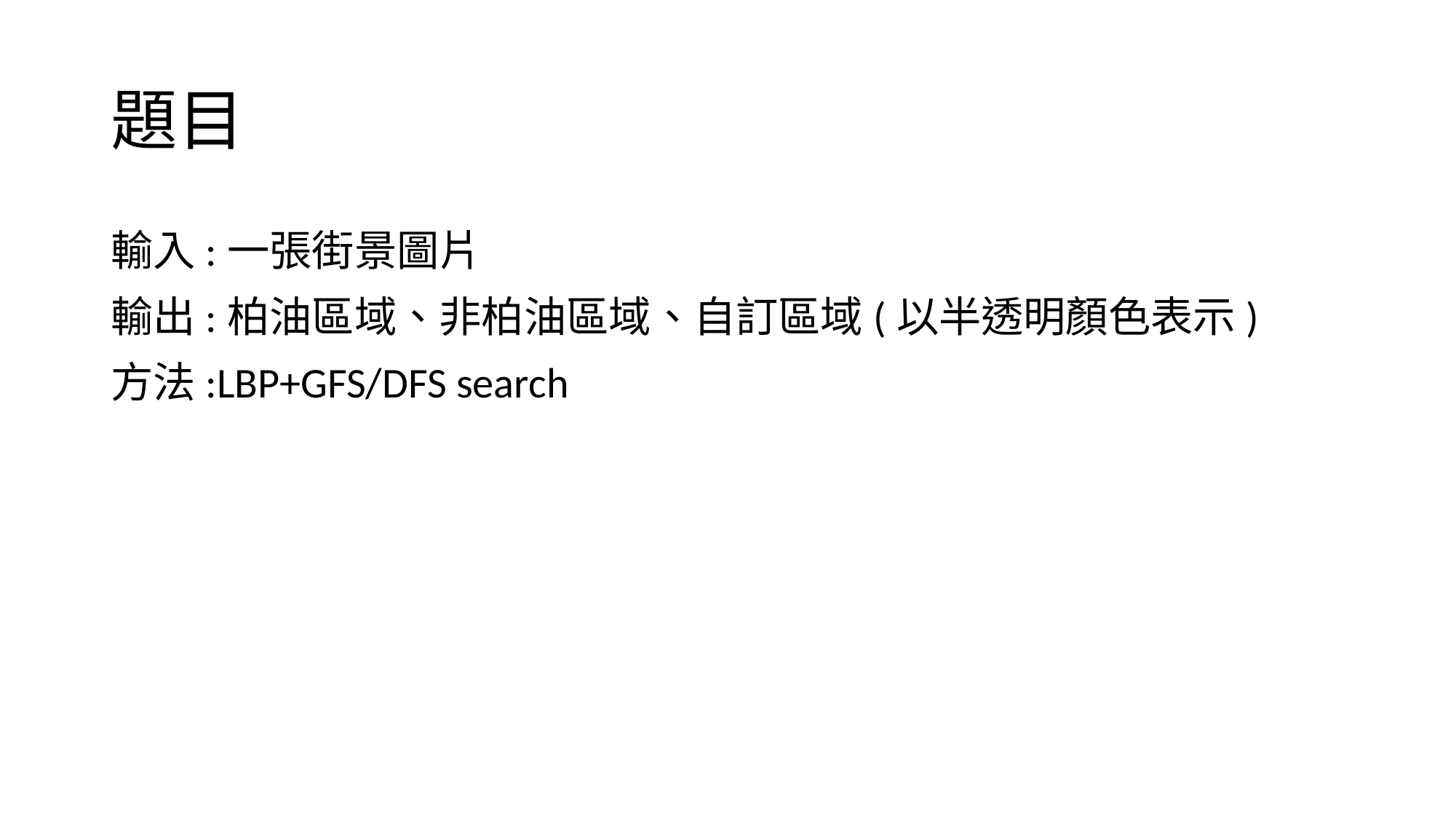

# 題目
輸入:一張街景圖片
輸出:柏油區域、非柏油區域、自訂區域(以半透明顏色表示)
方法:LBP+GFS/DFS search